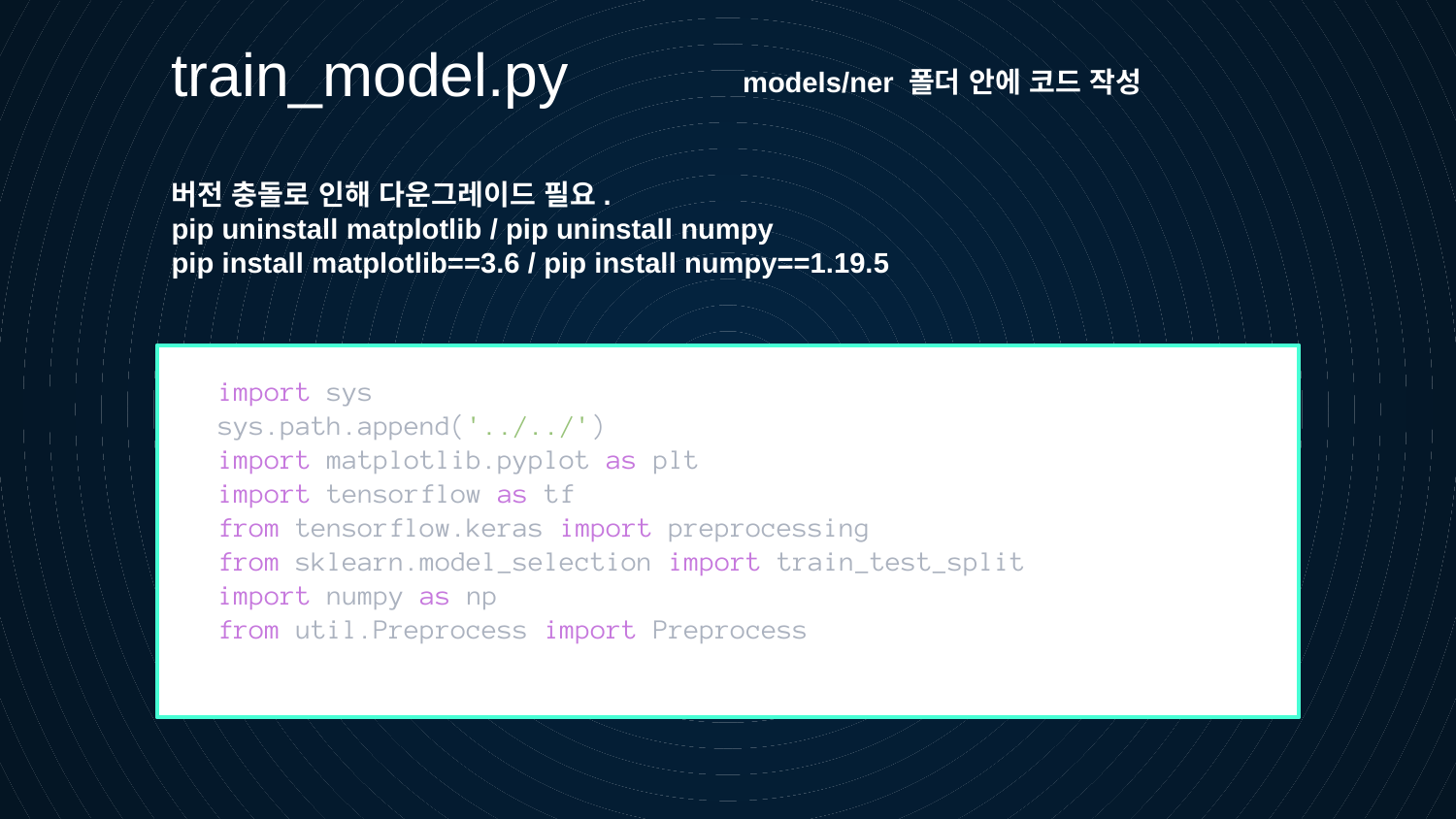

train_model.py
models/ner 폴더 안에 코드 작성
버전 충돌로 인해 다운그레이드 필요.
pip uninstall matplotlib / pip uninstall numpy
pip install matplotlib==3.6 / pip install numpy==1.19.5

import sys
sys.path.append('../../')
import matplotlib.pyplot as plt
import tensorflow as tf
from tensorflow.keras import preprocessing
from sklearn.model_selection import train_test_split
import numpy as np
from util.Preprocess import Preprocess